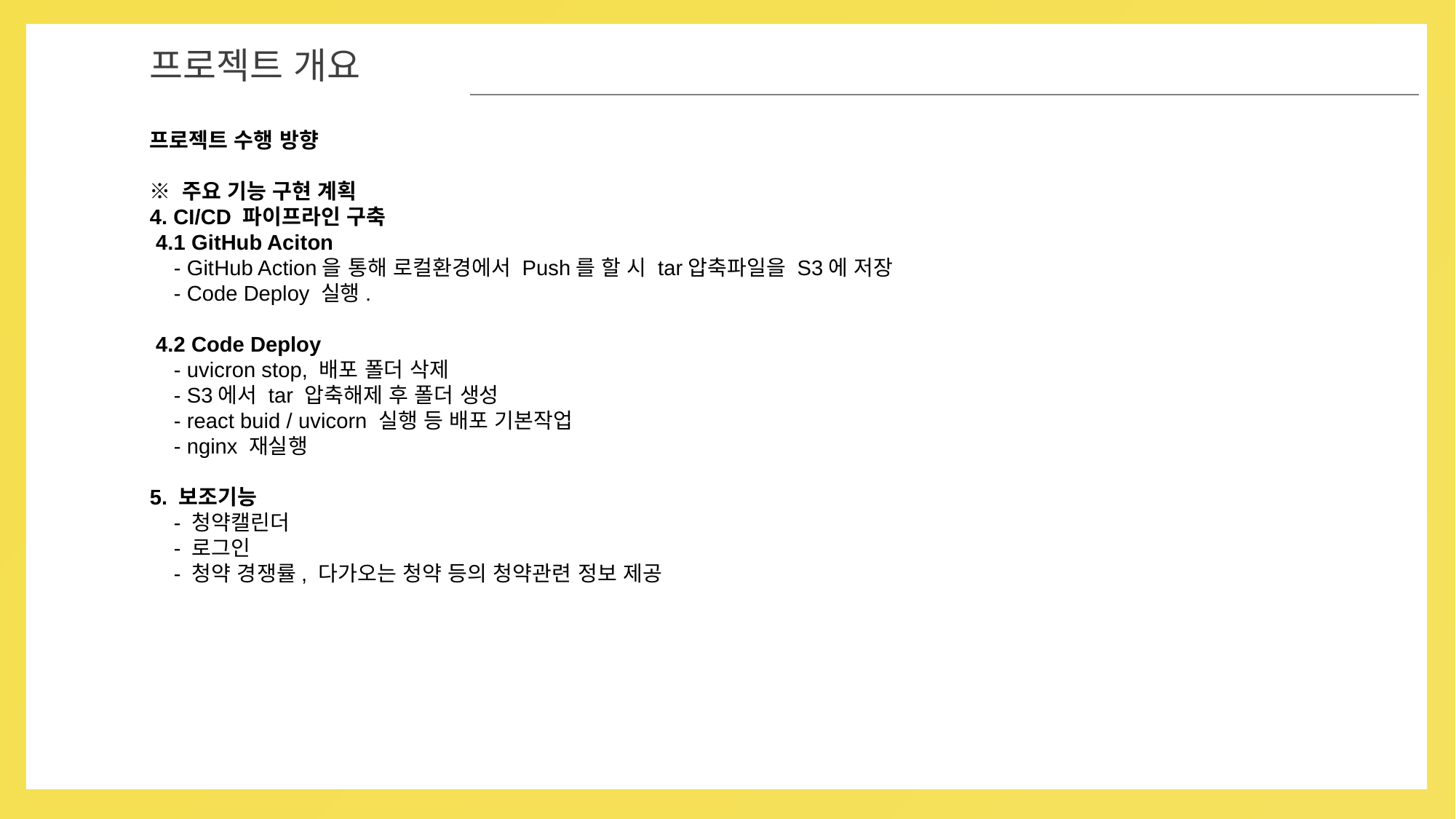

01

프로젝트 개요
프로젝트 수행 방향
※ 주요 기능 구현 계획
4. CI/CD 파이프라인 구축
 4.1 GitHub Aciton
    - GitHub Action을 통해 로컬환경에서 Push를 할 시 tar압축파일을 S3에 저장
    - Code Deploy 실행.

 4.2 Code Deploy
    - uvicron stop, 배포 폴더 삭제
    - S3에서 tar 압축해제 후 폴더 생성
    - react buid / uvicorn 실행 등 배포 기본작업
    - nginx 재실행

5. 보조기능
    - 청약캘린더
    - 로그인
    - 청약 경쟁률, 다가오는 청약 등의 청약관련 정보 제공